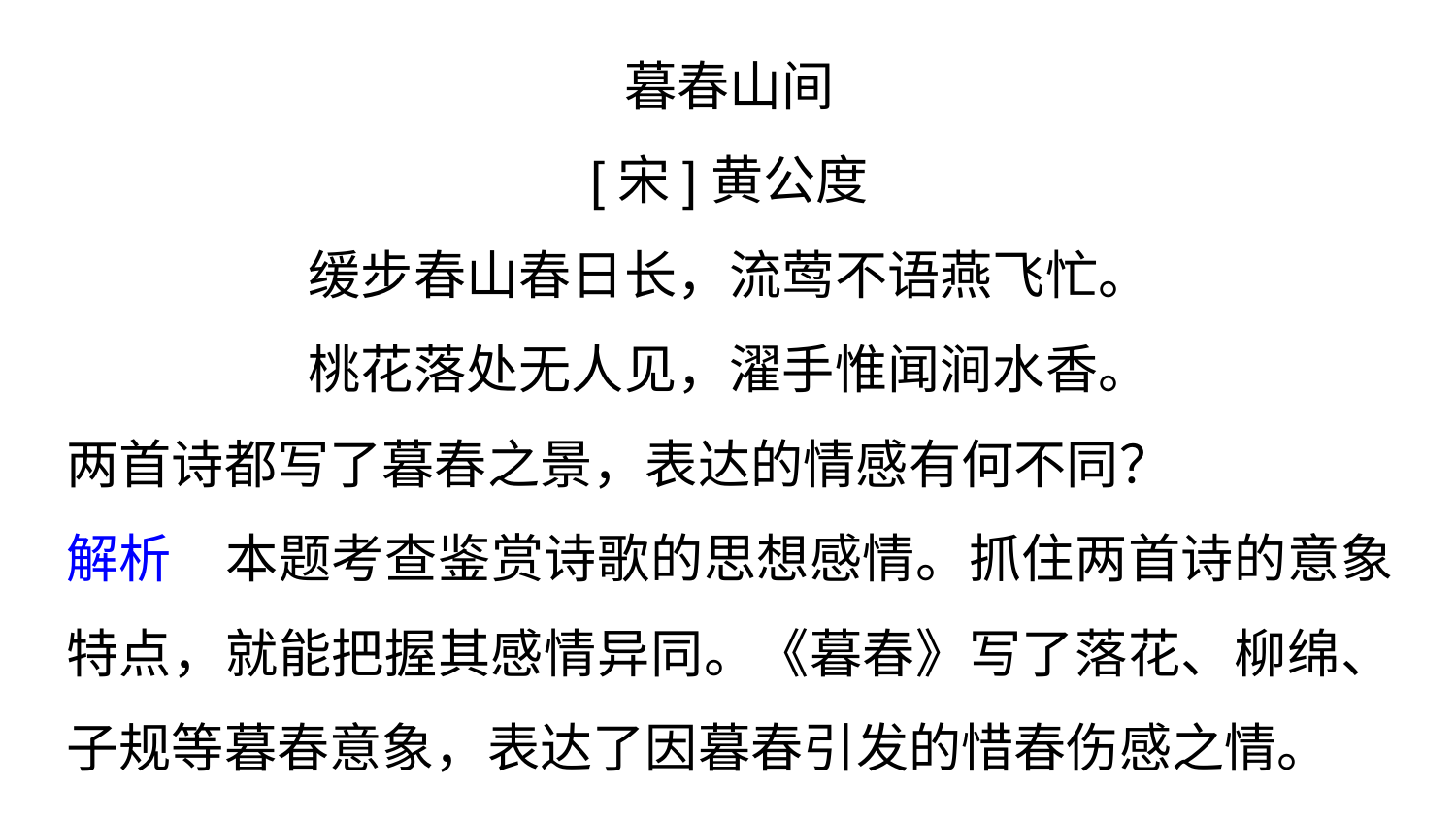

暮春山间
[宋]黄公度
缓步春山春日长，流莺不语燕飞忙。
桃花落处无人见，濯手惟闻涧水香。
两首诗都写了暮春之景，表达的情感有何不同？
解析　本题考查鉴赏诗歌的思想感情。抓住两首诗的意象特点，就能把握其感情异同。《暮春》写了落花、柳绵、子规等暮春意象，表达了因暮春引发的惜春伤感之情。